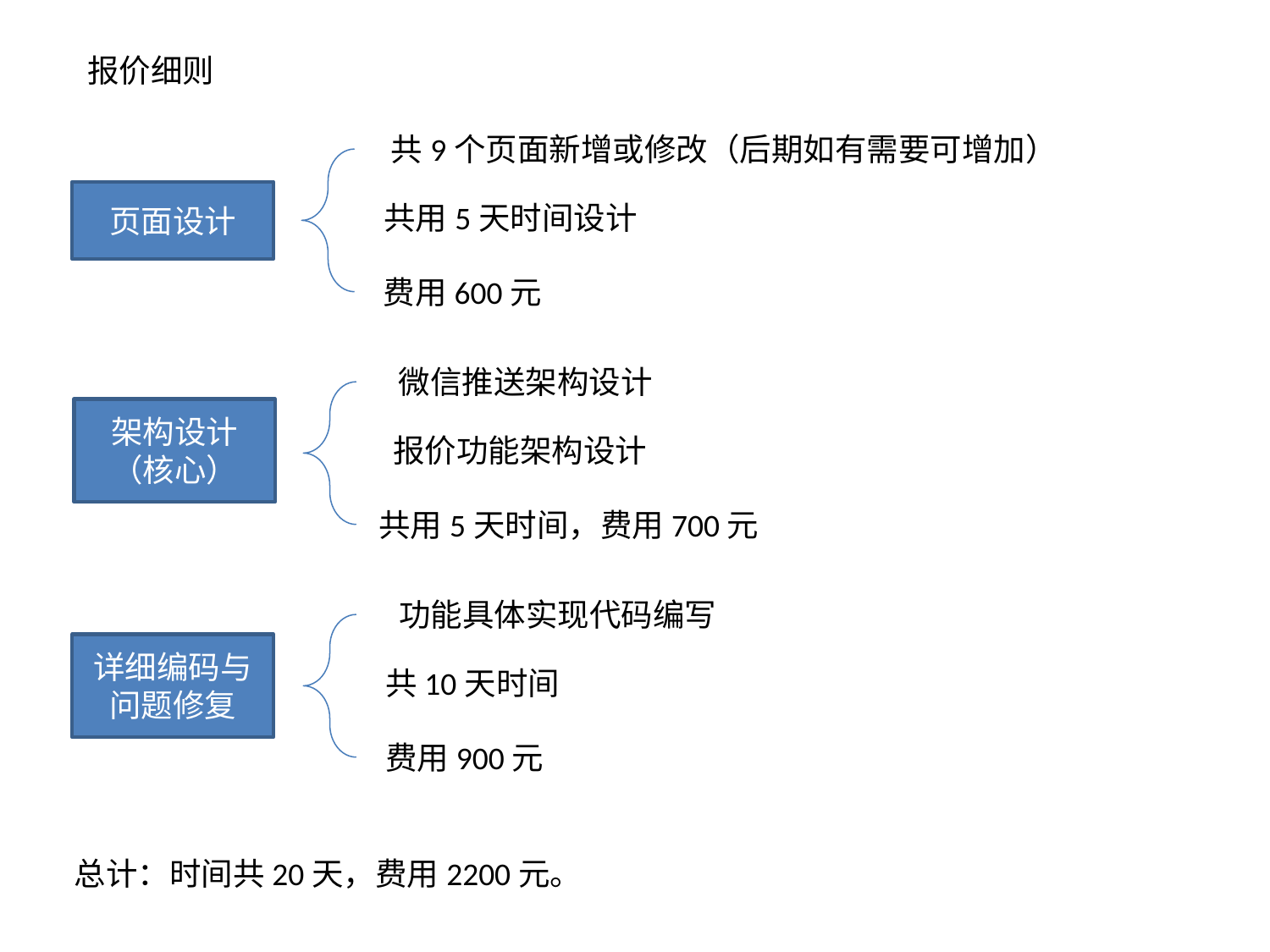

报价细则
共9个页面新增或修改（后期如有需要可增加）

页面设计
共用5天时间设计
费用600元
微信推送架构设计

架构设计（核心）
报价功能架构设计
共用5天时间，费用700元
功能具体实现代码编写

详细编码与问题修复
共10天时间
费用900元
总计：时间共20天，费用2200元。